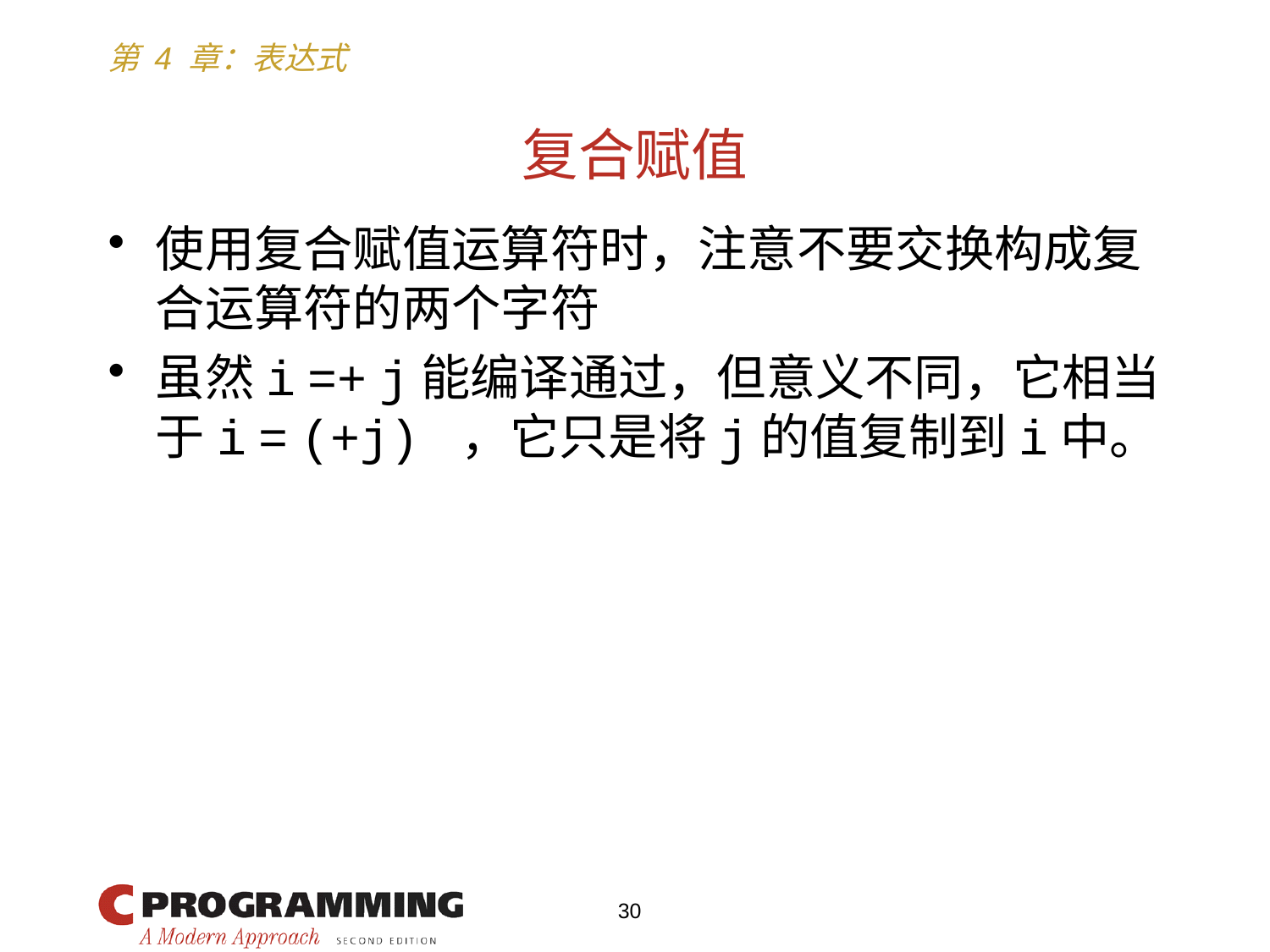

# 复合赋值
使用复合赋值运算符时，注意不要交换构成复合运算符的两个字符
虽然i =+ j能编译通过，但意义不同，它相当于i = (+j) ，它只是将j的值复制到i中。

30